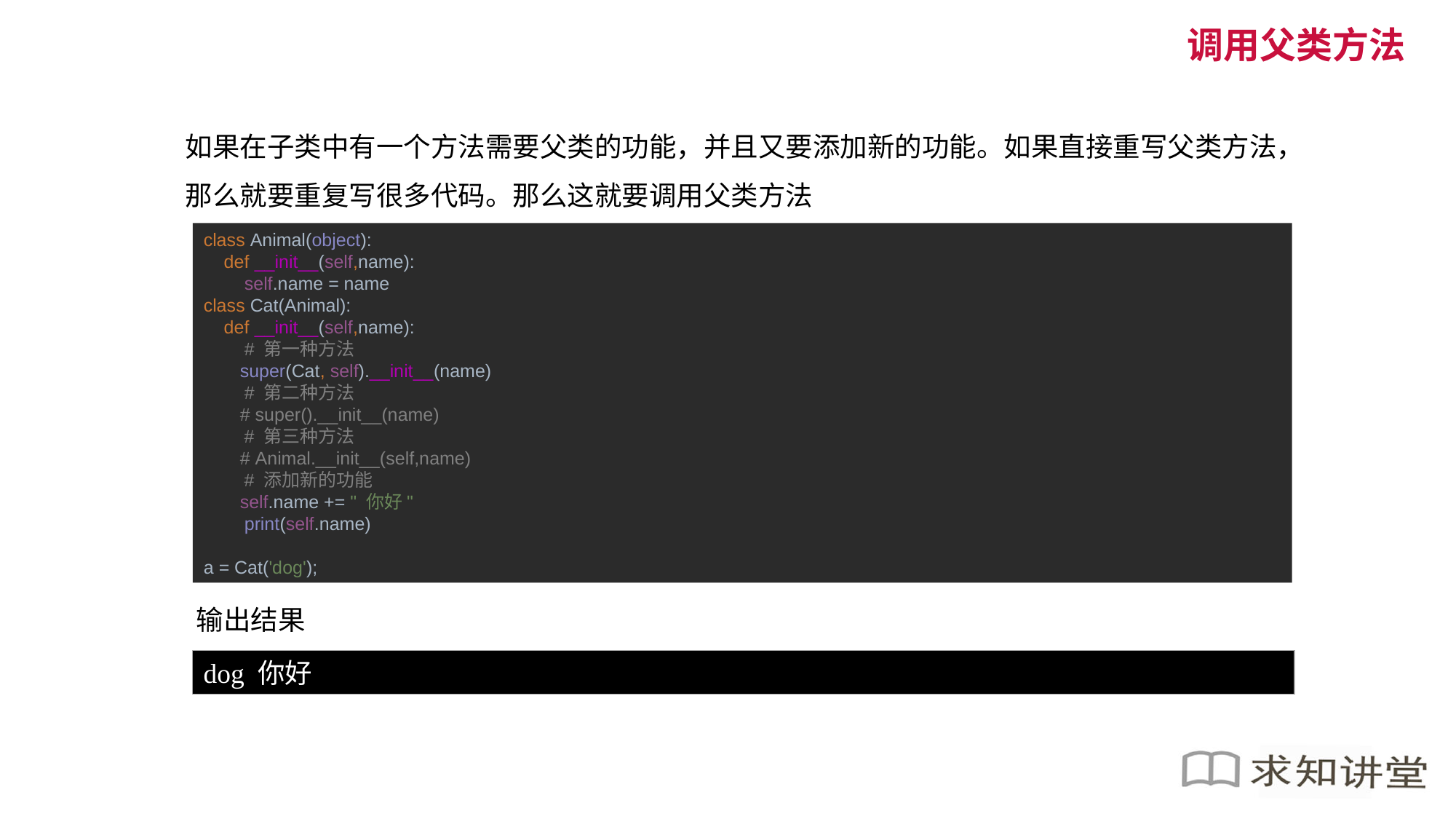

调用父类方法
如果在子类中有一个方法需要父类的功能，并且又要添加新的功能。如果直接重写父类方法，那么就要重复写很多代码。那么这就要调用父类方法
class Animal(object):
    def __init__(self,name):
        self.name = name
class Cat(Animal):
    def __init__(self,name):
        # 第一种方法
        super(Cat, self).__init__(name)
        # 第二种方法
        # super().__init__(name)
        # 第三种方法
        # Animal.__init__(self,name)
        # 添加新的功能
        self.name += " 你好"
        print(self.name)
a = Cat('dog');
输出结果
dog 你好